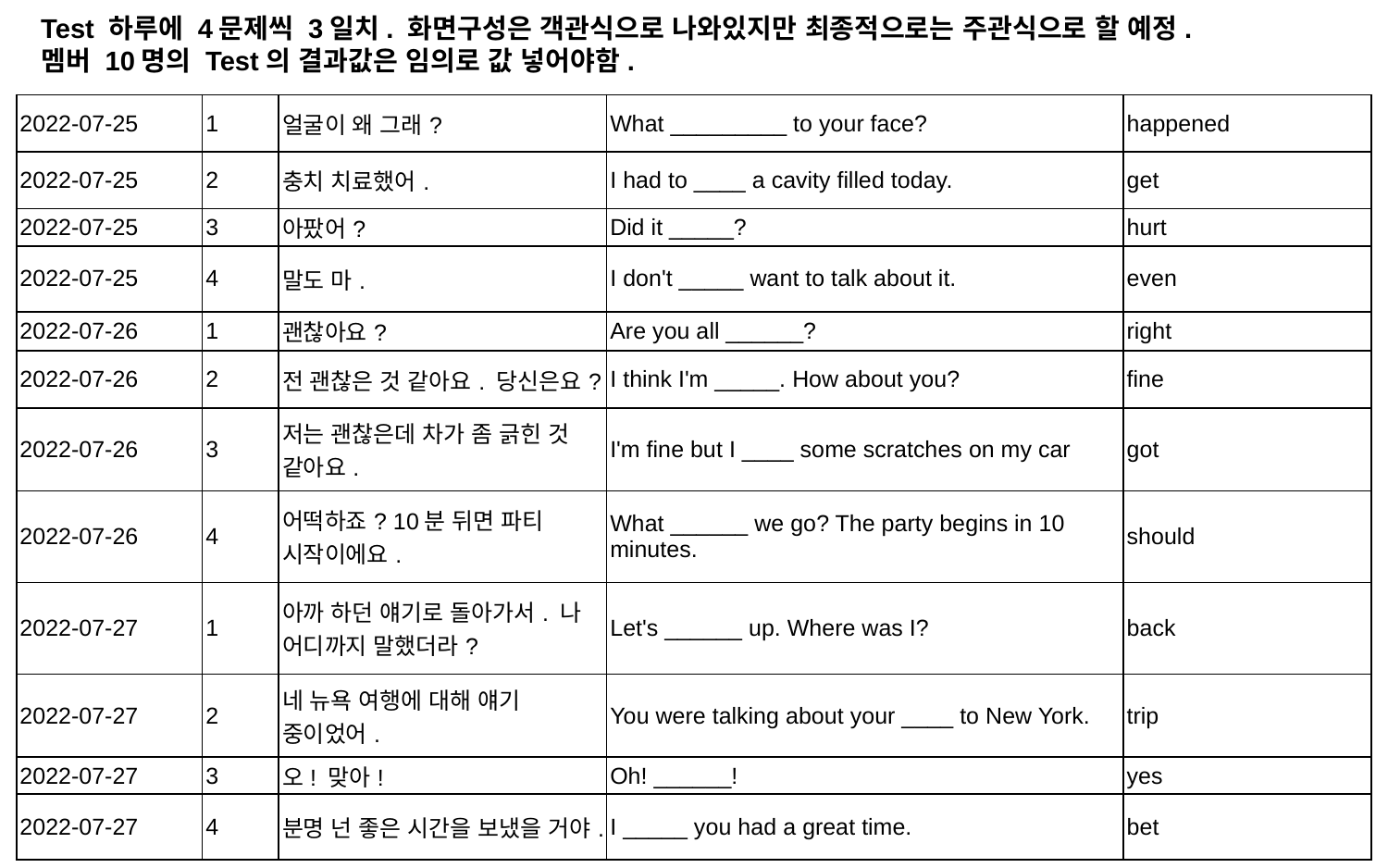

Test 하루에 4문제씩 3일치. 화면구성은 객관식으로 나와있지만 최종적으로는 주관식으로 할 예정.
멤버 10명의 Test의 결과값은 임의로 값 넣어야함.
| 2022-07-25 | 1 | 얼굴이 왜 그래? | What \_\_\_\_\_\_\_\_\_ to your face? | happened |
| --- | --- | --- | --- | --- |
| 2022-07-25 | 2 | 충치 치료했어. | I had to \_\_\_\_ a cavity filled today. | get |
| 2022-07-25 | 3 | 아팠어? | Did it \_\_\_\_\_? | hurt |
| 2022-07-25 | 4 | 말도 마. | I don't \_\_\_\_\_ want to talk about it. | even |
| 2022-07-26 | 1 | 괜찮아요? | Are you all \_\_\_\_\_\_? | right |
| 2022-07-26 | 2 | 전 괜찮은 것 같아요. 당신은요? | I think I'm \_\_\_\_\_. How about you? | fine |
| 2022-07-26 | 3 | 저는 괜찮은데 차가 좀 긁힌 것 같아요. | I'm fine but I \_\_\_\_ some scratches on my car | got |
| 2022-07-26 | 4 | 어떡하죠? 10분 뒤면 파티 시작이에요. | What \_\_\_\_\_\_ we go? The party begins in 10 minutes. | should |
| 2022-07-27 | 1 | 아까 하던 얘기로 돌아가서. 나 어디까지 말했더라? | Let's \_\_\_\_\_\_ up. Where was I? | back |
| 2022-07-27 | 2 | 네 뉴욕 여행에 대해 얘기 중이었어. | You were talking about your \_\_\_\_ to New York. | trip |
| 2022-07-27 | 3 | 오! 맞아! | Oh! \_\_\_\_\_\_! | yes |
| 2022-07-27 | 4 | 분명 넌 좋은 시간을 보냈을 거야. | I \_\_\_\_\_ you had a great time. | bet |